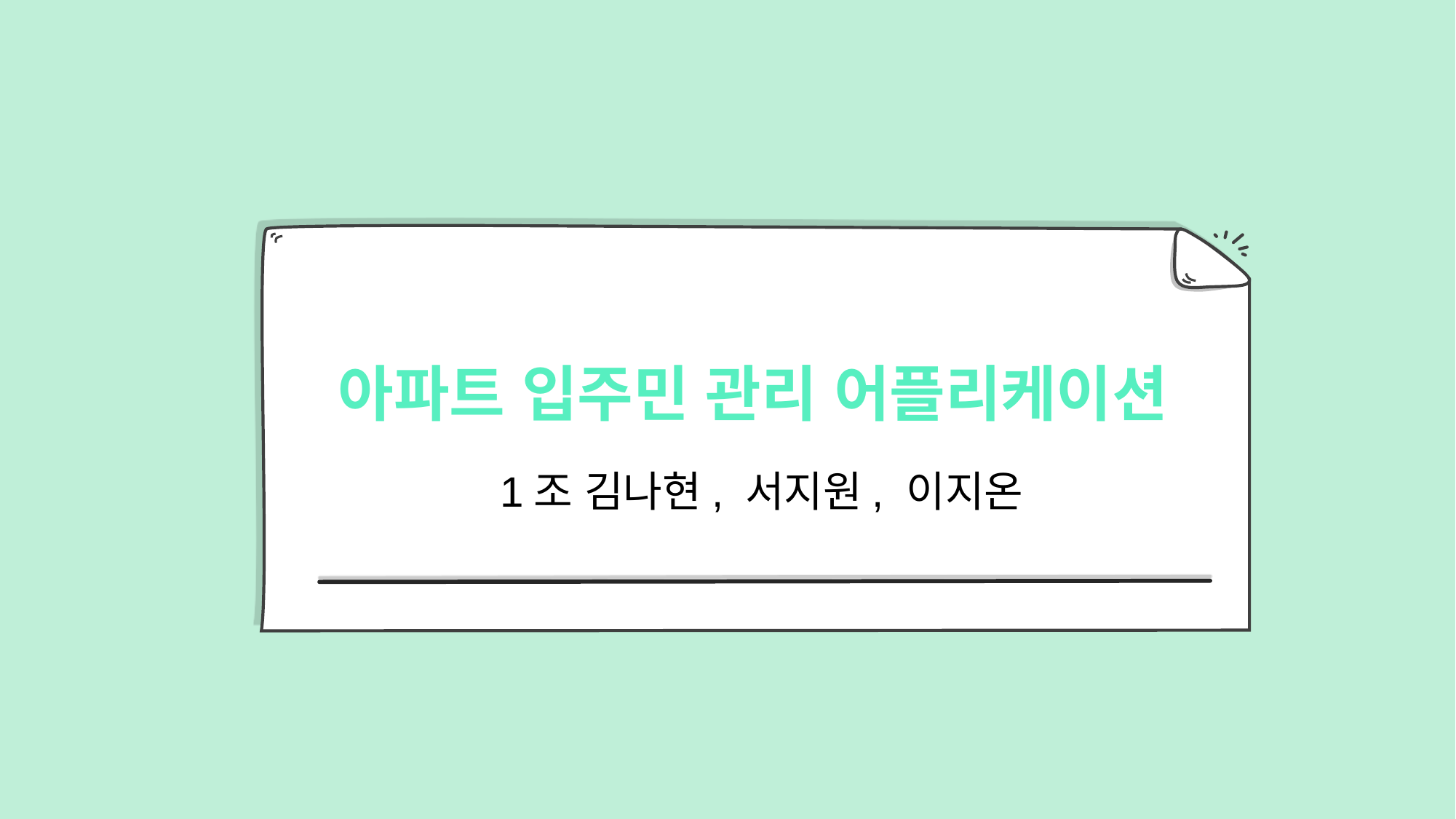

아파트 입주민 관리 어플리케이션

1조 김나현, 서지원, 이지온